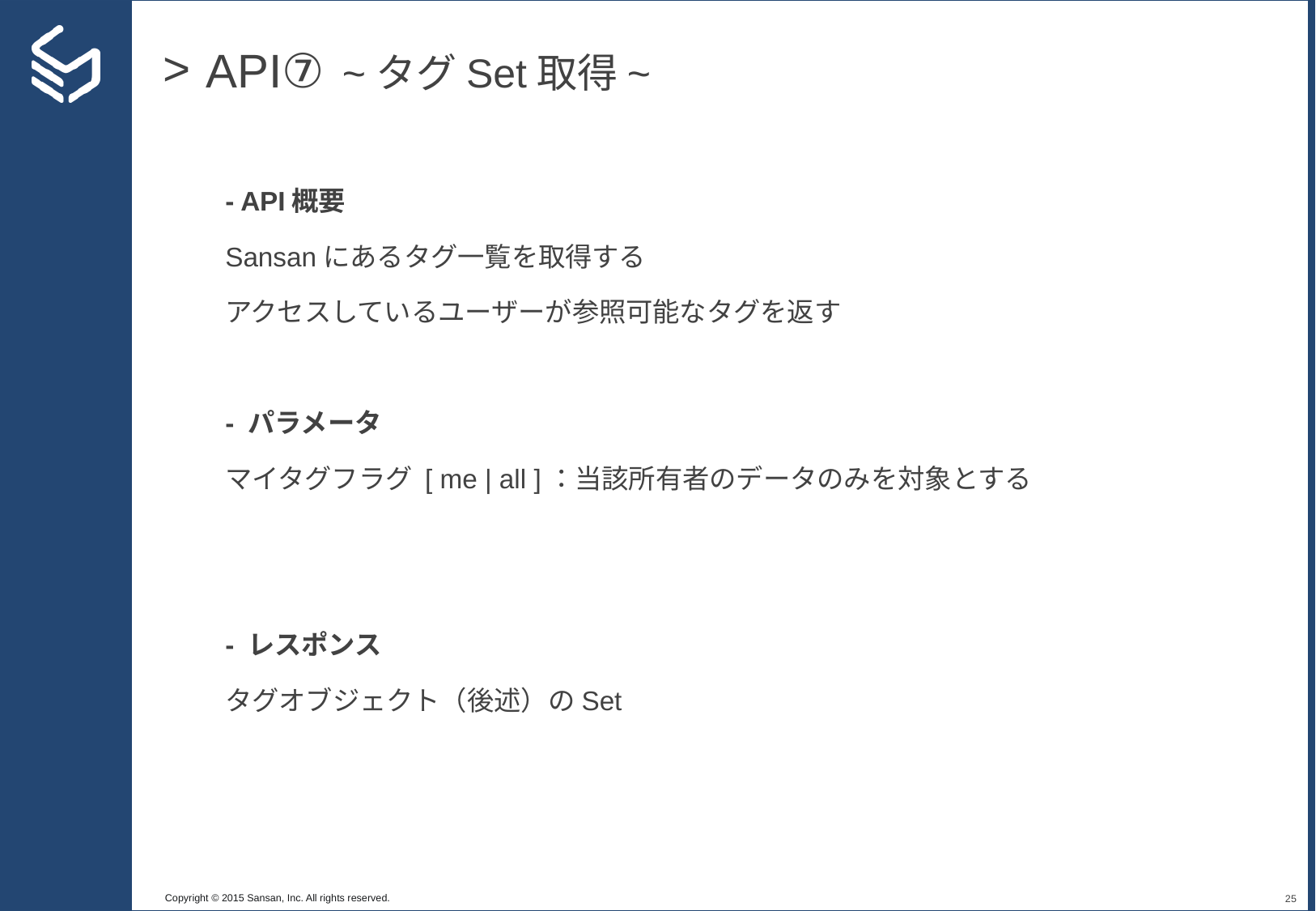

# API⑦ ~タグSet取得~
- API概要
Sansanにあるタグ一覧を取得する
アクセスしているユーザーが参照可能なタグを返す

- パラメータ
マイタグフラグ [ me | all ]：当該所有者のデータのみを対象とする

- レスポンス
タグオブジェクト（後述）のSet
25